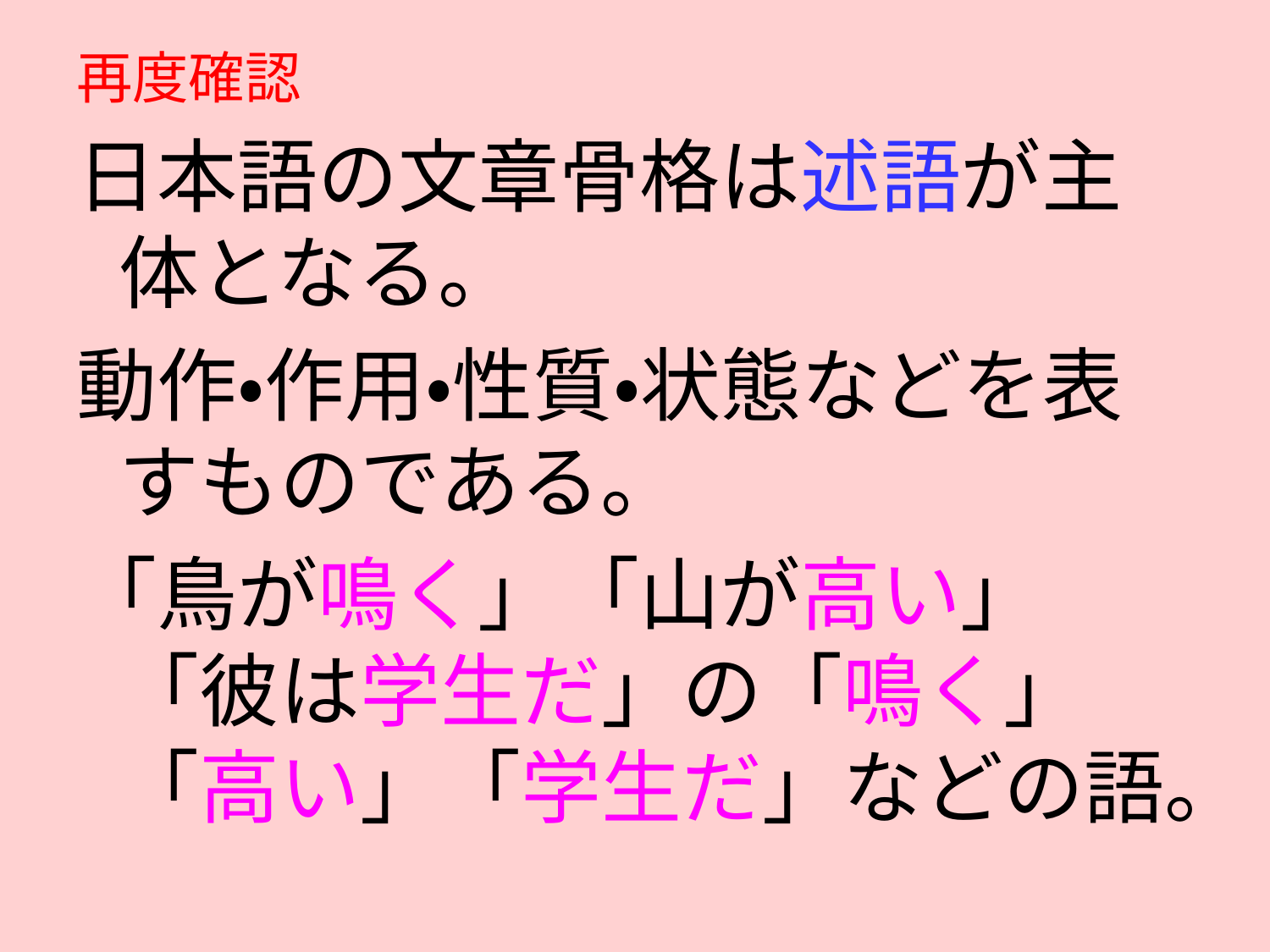

再度確認
日本語の文章骨格は述語が主体となる。
動作・作用・性質・状態などを表すものである。
「鳥が鳴く」「山が高い」「彼は学生だ」の「鳴く」「高い」「学生だ」などの語。